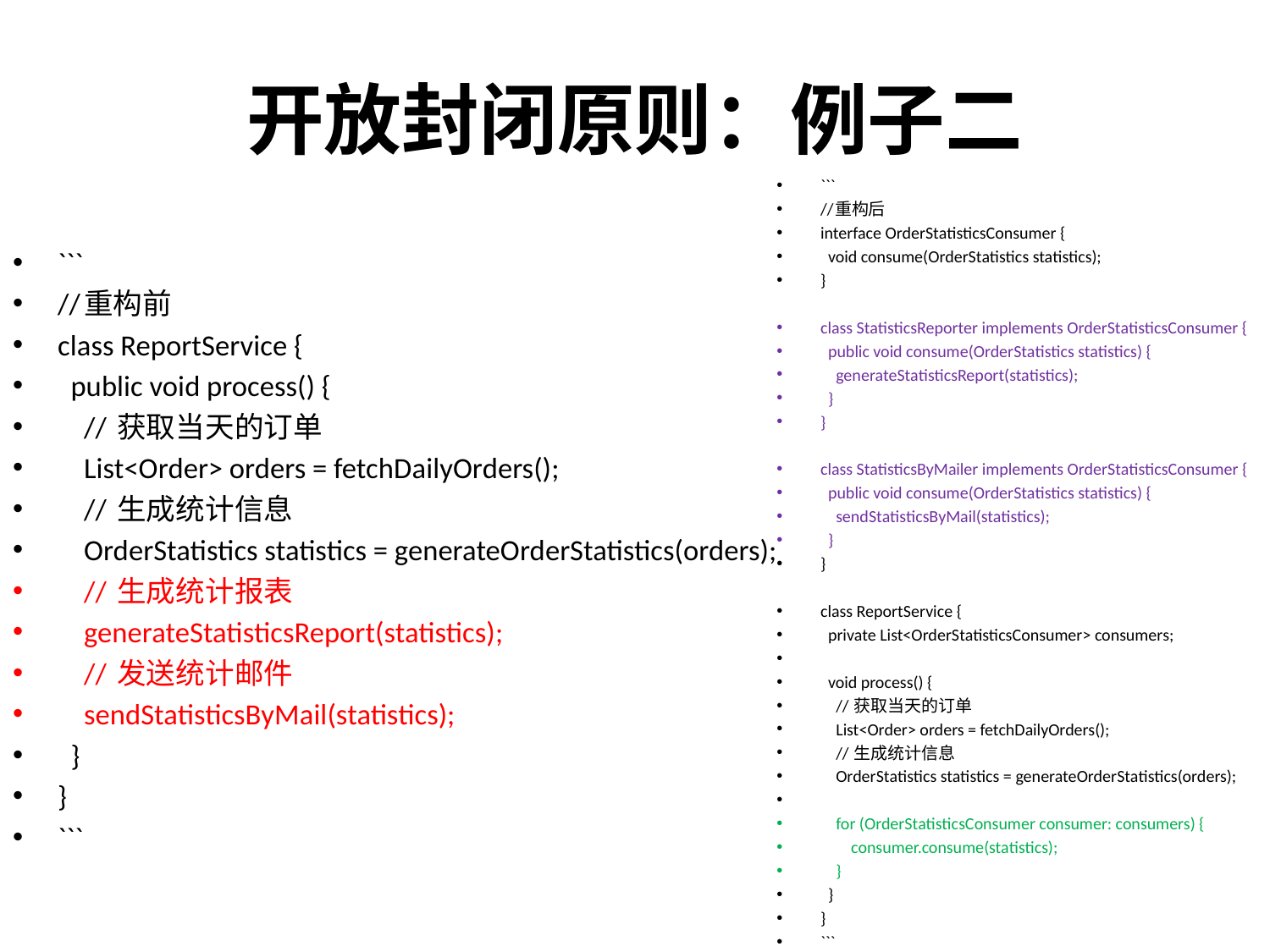

# 开放封闭原则：例子二
```
//重构后
interface OrderStatisticsConsumer {
  void consume(OrderStatistics statistics);
}

class StatisticsReporter implements OrderStatisticsConsumer {
  public void consume(OrderStatistics statistics) {
    generateStatisticsReport(statistics);
  }
}

class StatisticsByMailer implements OrderStatisticsConsumer {
  public void consume(OrderStatistics statistics) {
    sendStatisticsByMail(statistics);
  }
}

class ReportService {
  private List<OrderStatisticsConsumer> consumers;

  void process() {
    // 获取当天的订单
    List<Order> orders = fetchDailyOrders();
    // 生成统计信息
    OrderStatistics statistics = generateOrderStatistics(orders);

    for (OrderStatisticsConsumer consumer: consumers) {
        consumer.consume(statistics);
    }
  }
}
```
```
//重构前
class ReportService {
  public void process() {
    // 获取当天的订单
    List<Order> orders = fetchDailyOrders();
    // 生成统计信息
    OrderStatistics statistics = generateOrderStatistics(orders);
    // 生成统计报表
    generateStatisticsReport(statistics);
    // 发送统计邮件
    sendStatisticsByMail(statistics);
  }
}
```